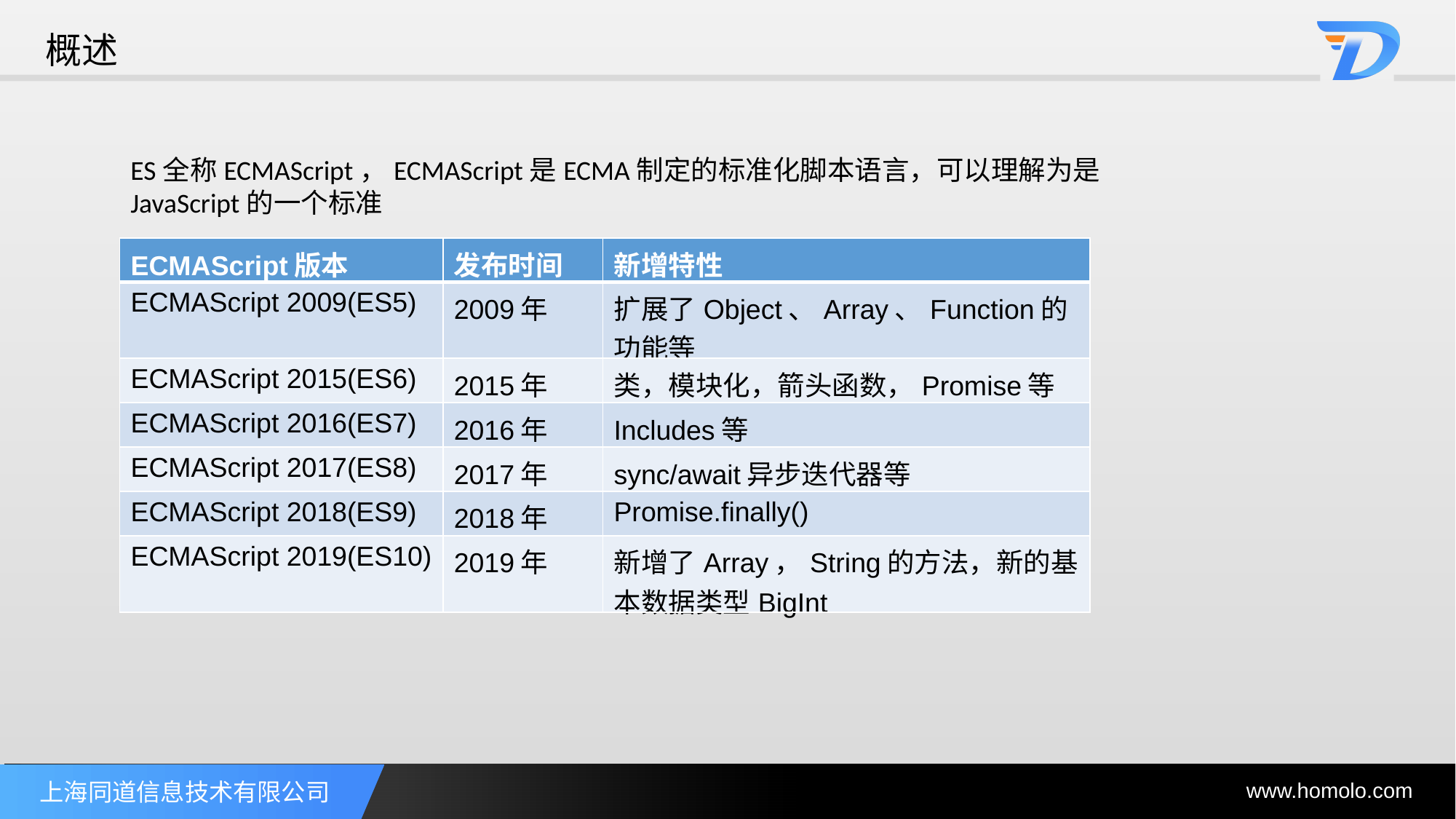

# 概述
ES全称ECMAScript，ECMAScript是ECMA制定的标准化脚本语言，可以理解为是JavaScript的一个标准
| ECMAScript版本 | 发布时间 | 新增特性 |
| --- | --- | --- |
| ECMAScript 2009(ES5) | 2009年 | 扩展了Object、Array、Function的功能等 |
| ECMAScript 2015(ES6) | 2015年 | 类，模块化，箭头函数，Promise等 |
| ECMAScript 2016(ES7) | 2016年 | Includes等 |
| ECMAScript 2017(ES8) | 2017年 | sync/await异步迭代器等 |
| ECMAScript 2018(ES9) | 2018年 | Promise.finally() |
| ECMAScript 2019(ES10) | 2019年 | 新增了Array，String的方法，新的基本数据类型BigInt |